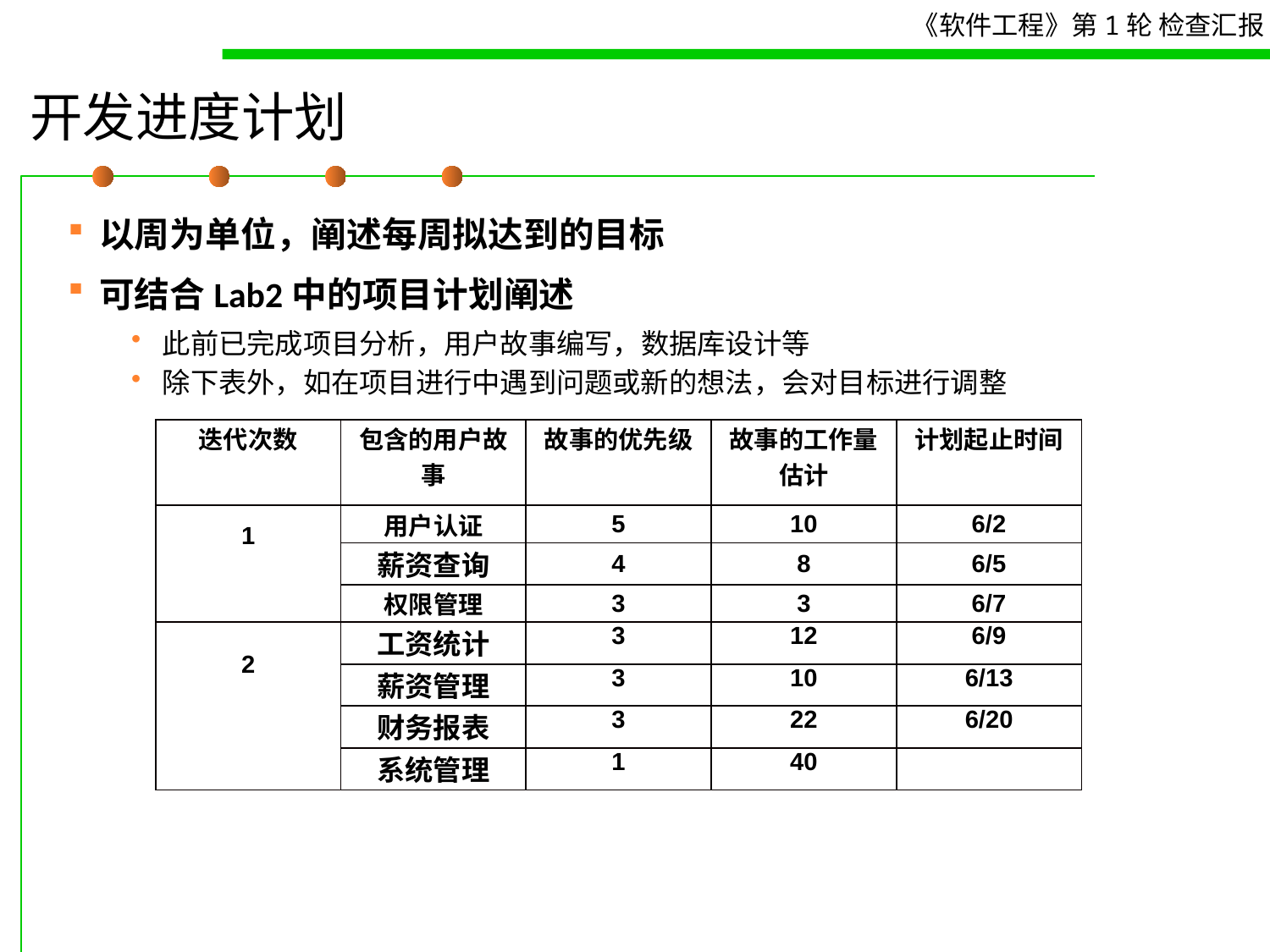

# 开发进度计划
以周为单位，阐述每周拟达到的目标
可结合Lab2中的项目计划阐述
此前已完成项目分析，用户故事编写，数据库设计等
除下表外，如在项目进行中遇到问题或新的想法，会对目标进行调整
| 迭代次数 | 包含的用户故事 | 故事的优先级 | 故事的工作量估计 | 计划起止时间 |
| --- | --- | --- | --- | --- |
| 1 | 用户认证 | 5 | 10 | 6/2 |
|  | 薪资查询 | 4 | 8 | 6/5 |
|  | 权限管理 | 3 | 3 | 6/7 |
| 2 | 工资统计 | 3 | 12 | 6/9 |
|  | 薪资管理 | 3 | 10 | 6/13 |
|  | 财务报表 | 3 | 22 | 6/20 |
|  | 系统管理 | 1 | 40 |  |